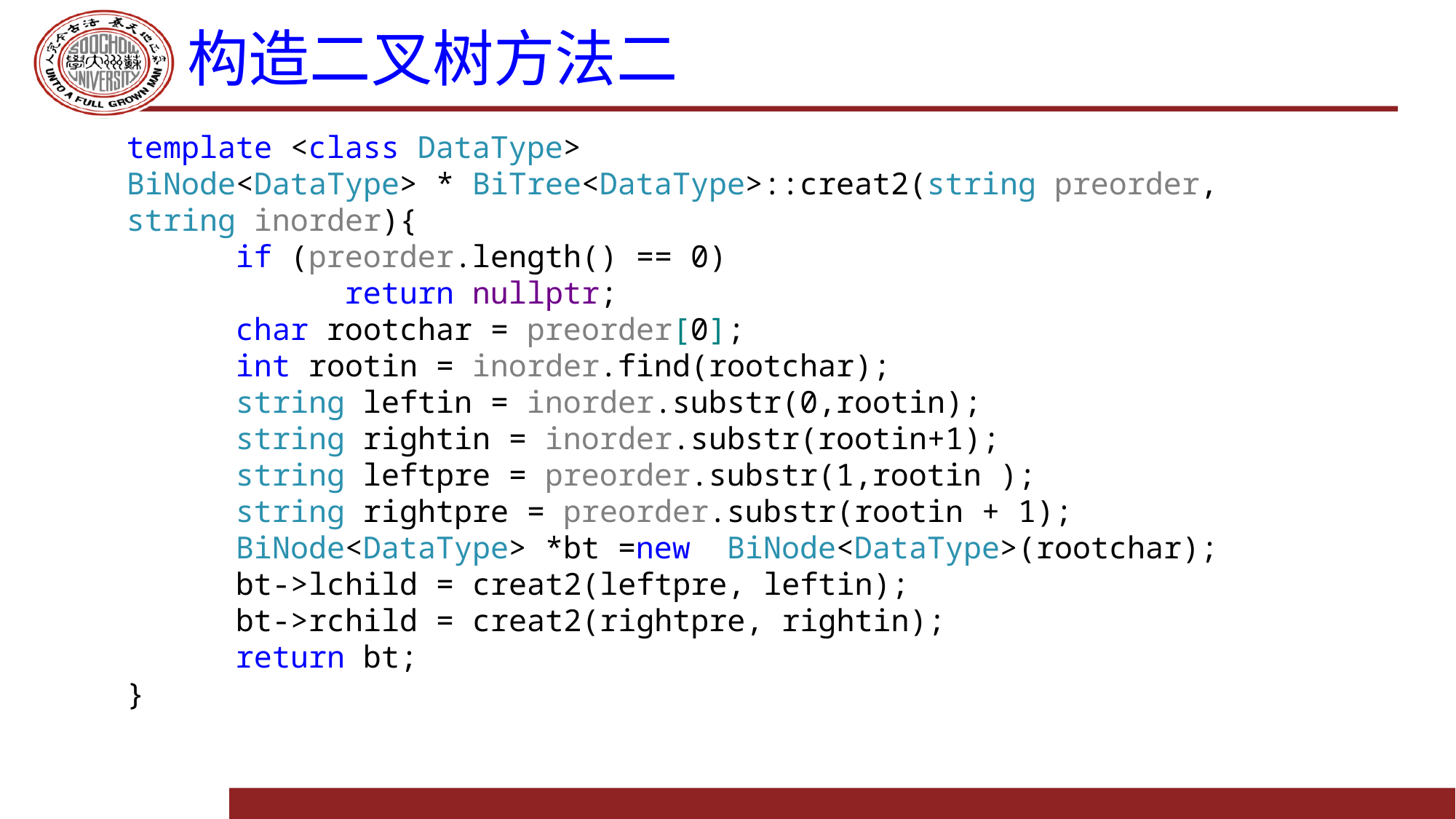

# 构造二叉树方法二
template <class DataType>
BiNode<DataType> * BiTree<DataType>::creat2(string preorder, string inorder){
	if (preorder.length() == 0)
		return nullptr;
	char rootchar = preorder[0];
	int rootin = inorder.find(rootchar);
	string leftin = inorder.substr(0,rootin);
	string rightin = inorder.substr(rootin+1);
	string leftpre = preorder.substr(1,rootin );
	string rightpre = preorder.substr(rootin + 1);
	BiNode<DataType> *bt =new  BiNode<DataType>(rootchar);
	bt->lchild = creat2(leftpre, leftin);
	bt->rchild = creat2(rightpre, rightin);
	return bt;
}